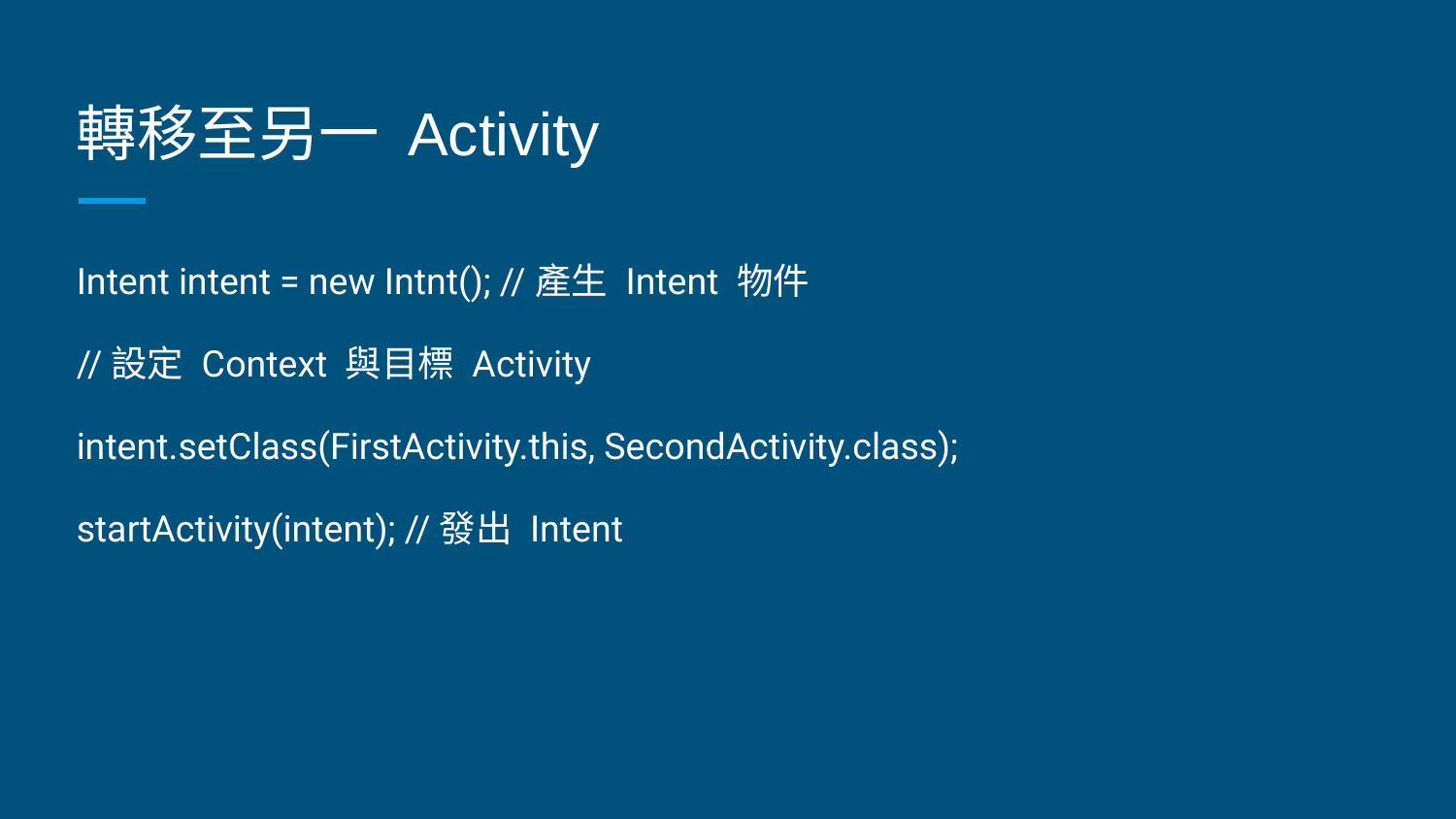

# 轉移至另一 Activity
Intent intent = new Intnt(); //產生 Intent 物件
//設定 Context 與目標 Activity
intent.setClass(FirstActivity.this, SecondActivity.class);
startActivity(intent); //發出 Intent